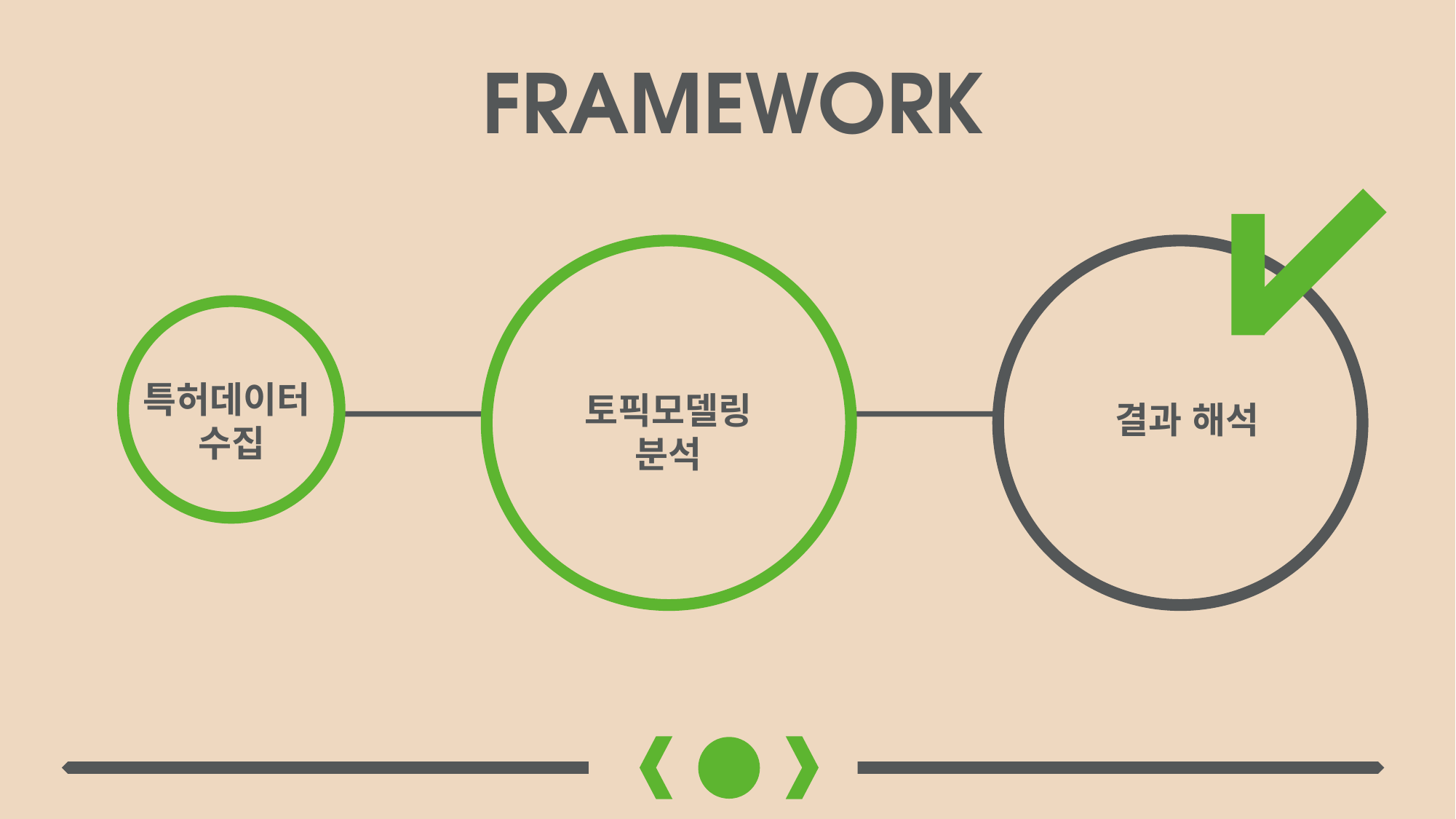

FRAMEWORK

특허데이터
수집
토픽모델링
분석
결과 해석